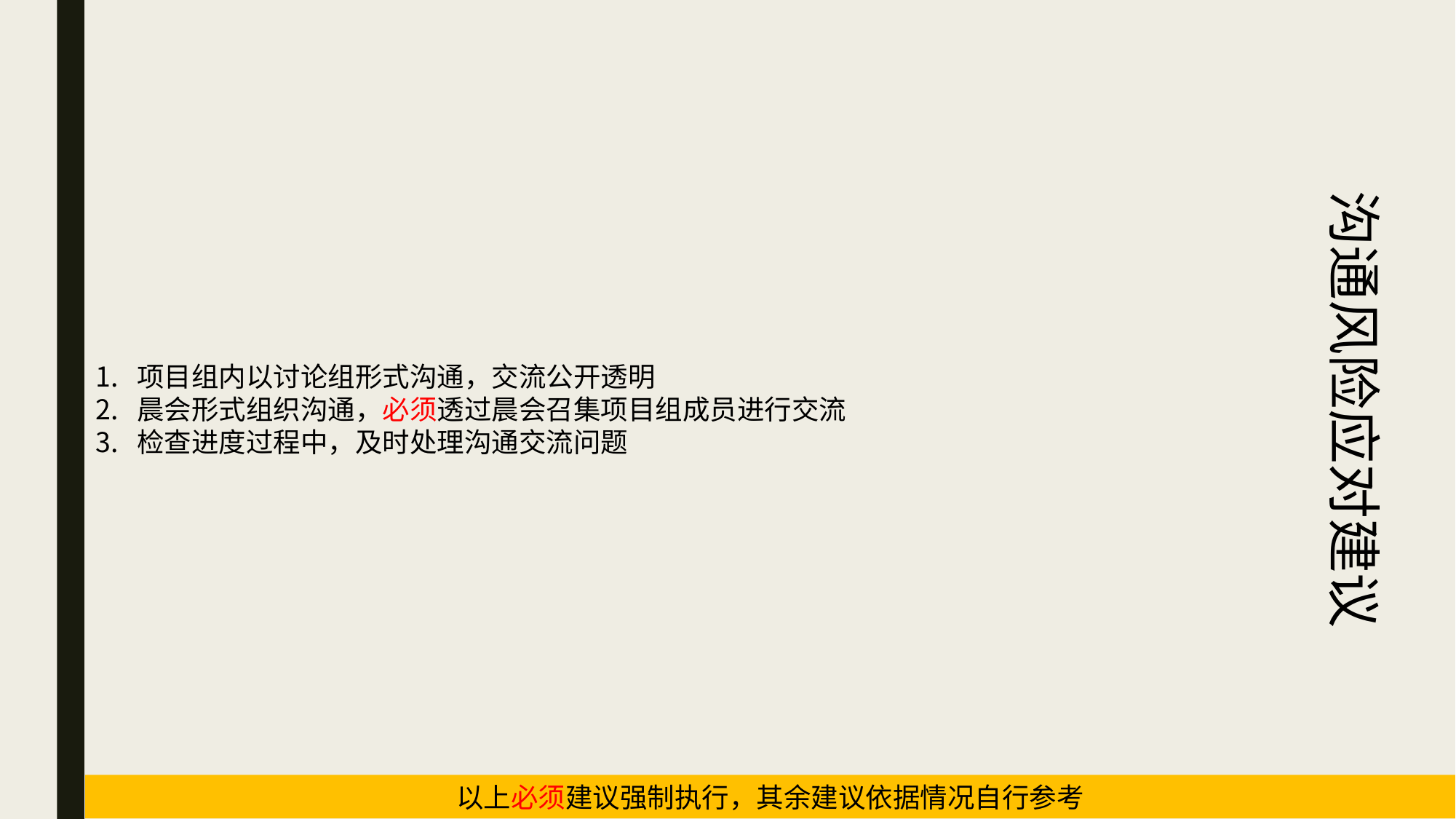

沟通风险应对建议
项目组内以讨论组形式沟通，交流公开透明
晨会形式组织沟通，必须透过晨会召集项目组成员进行交流
检查进度过程中，及时处理沟通交流问题
以上必须建议强制执行，其余建议依据情况自行参考